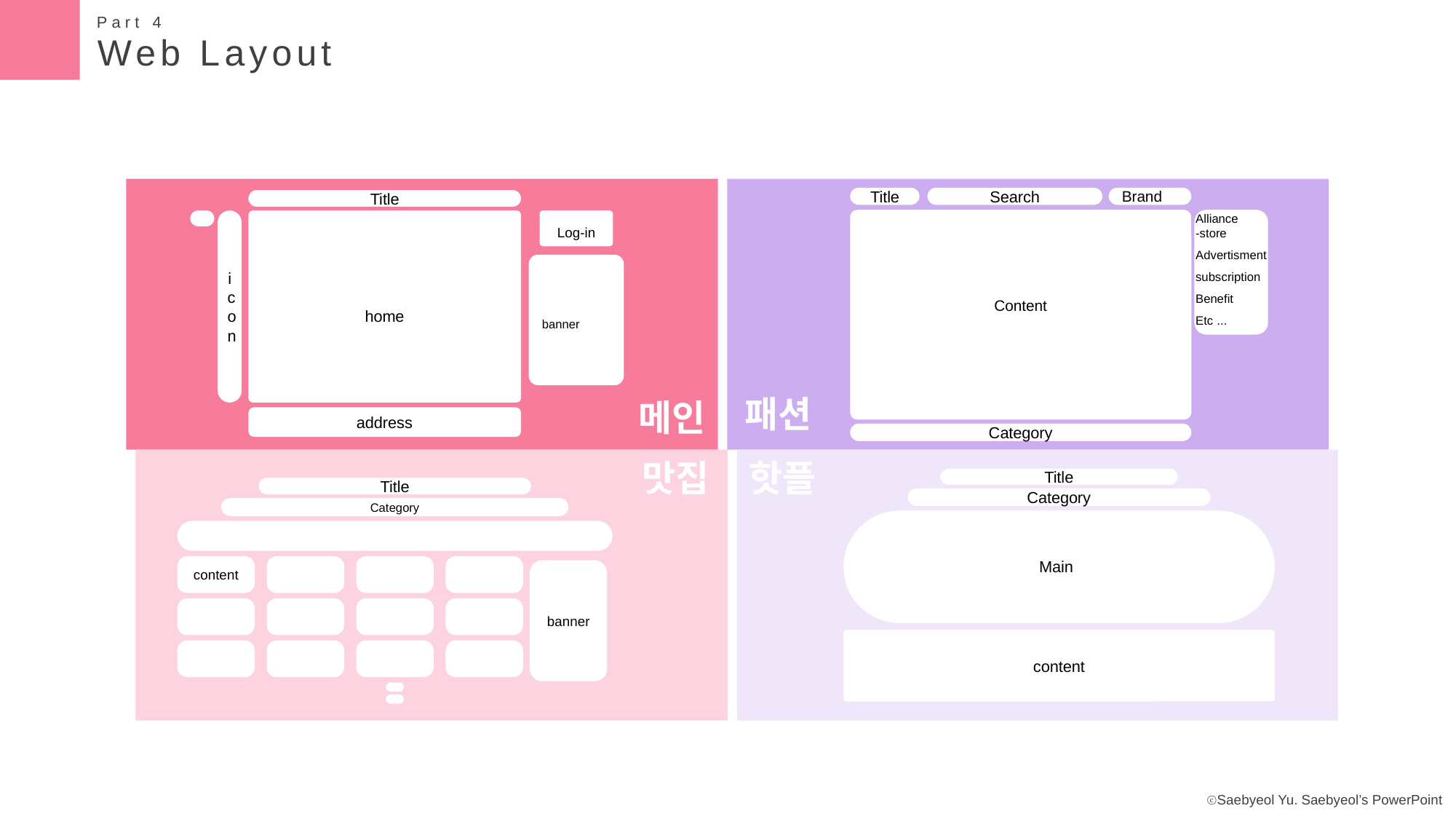

Part 4
Web Layout

Title

icon

home
Log-in

banner
address

Search
Brand
Title
Content

Category

Alliance
-store
Advertisment
subscription
Benefit
Etc ...

패션
메인

맛집
핫플
Title
Category

Main
content
Title
Category

content

banner